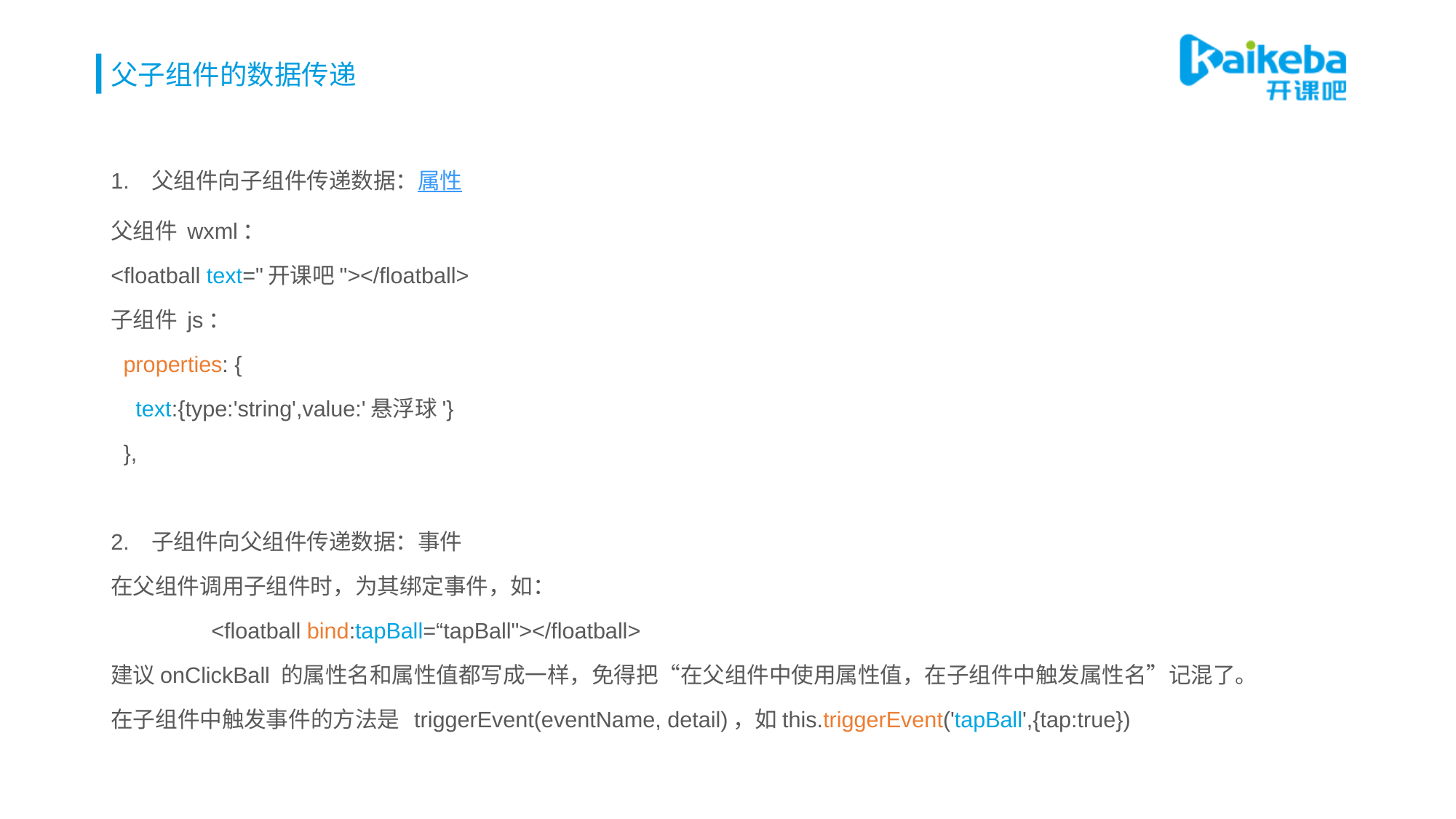

# 父子组件的数据传递
父组件向子组件传递数据：属性
父组件 wxml：
<floatball text="开课吧"></floatball>
子组件 js：
  properties: {
    text:{type:'string',value:'悬浮球'}
  },

子组件向父组件传递数据：事件
在父组件调用子组件时，为其绑定事件，如：
	<floatball bind:tapBall=“tapBall"></floatball>
建议onClickBall 的属性名和属性值都写成一样，免得把“在父组件中使用属性值，在子组件中触发属性名”记混了。
在子组件中触发事件的方法是  triggerEvent(eventName, detail)，如this.triggerEvent('tapBall',{tap:true})